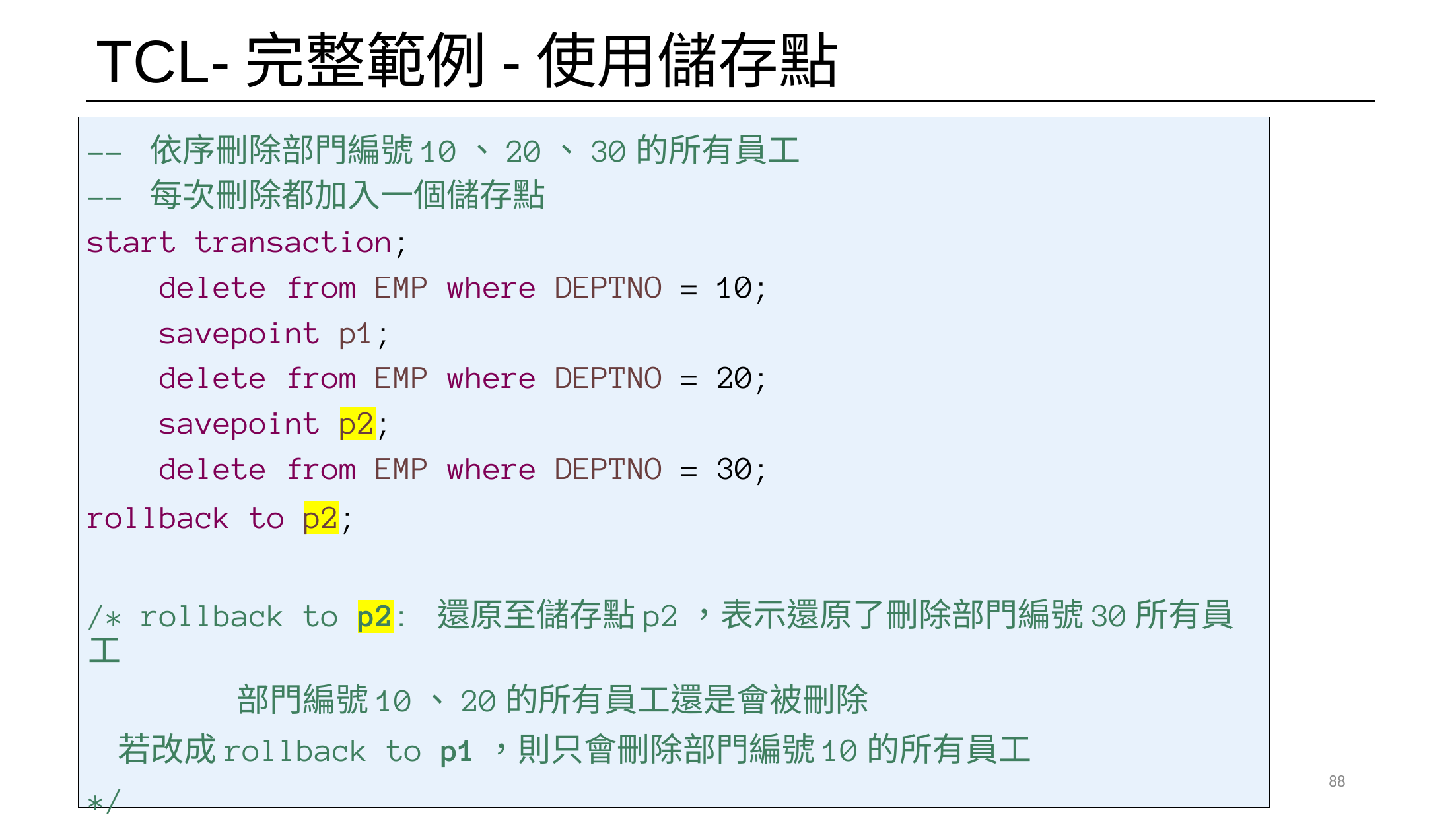

# TCL-完整範例-使用儲存點
-- 依序刪除部門編號10、20、30的所有員工
-- 每次刪除都加入一個儲存點
start transaction;
    delete from EMP where DEPTNO = 10;
    savepoint p1;
    delete from EMP where DEPTNO = 20;
    savepoint p2;
    delete from EMP where DEPTNO = 30;
rollback to p2;

/* rollback to p2: 還原至儲存點p2，表示還原了刪除部門編號30所有員工
                   部門編號10、20的所有員工還是會被刪除
   若改成rollback to p1，則只會刪除部門編號10的所有員工
*/
88